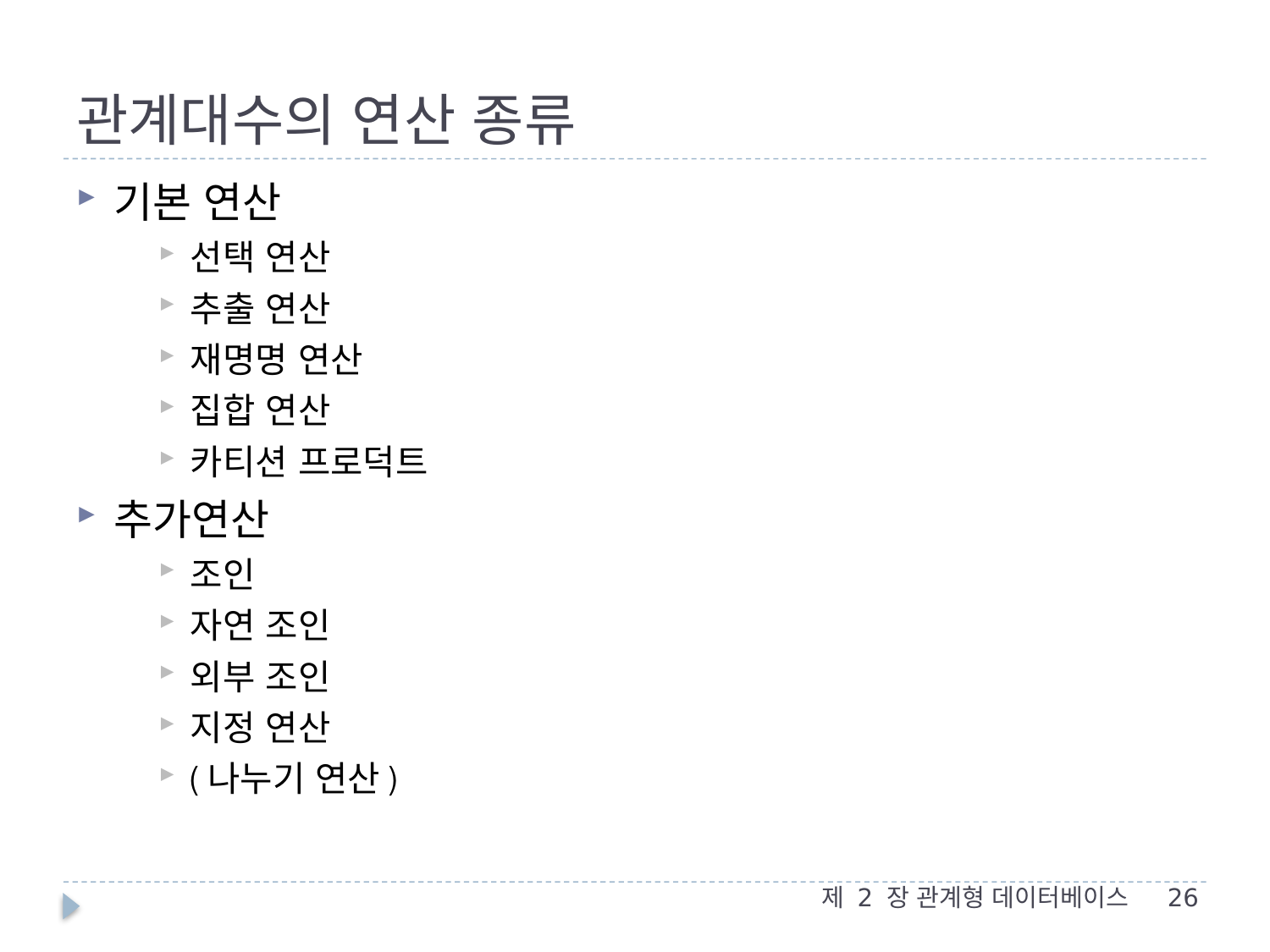

# 관계대수의 연산 종류
기본 연산
선택 연산
추출 연산
재명명 연산
집합 연산
카티션 프로덕트
추가연산
조인
자연 조인
외부 조인
지정 연산
(나누기 연산)
제 2 장 관계형 데이터베이스
26